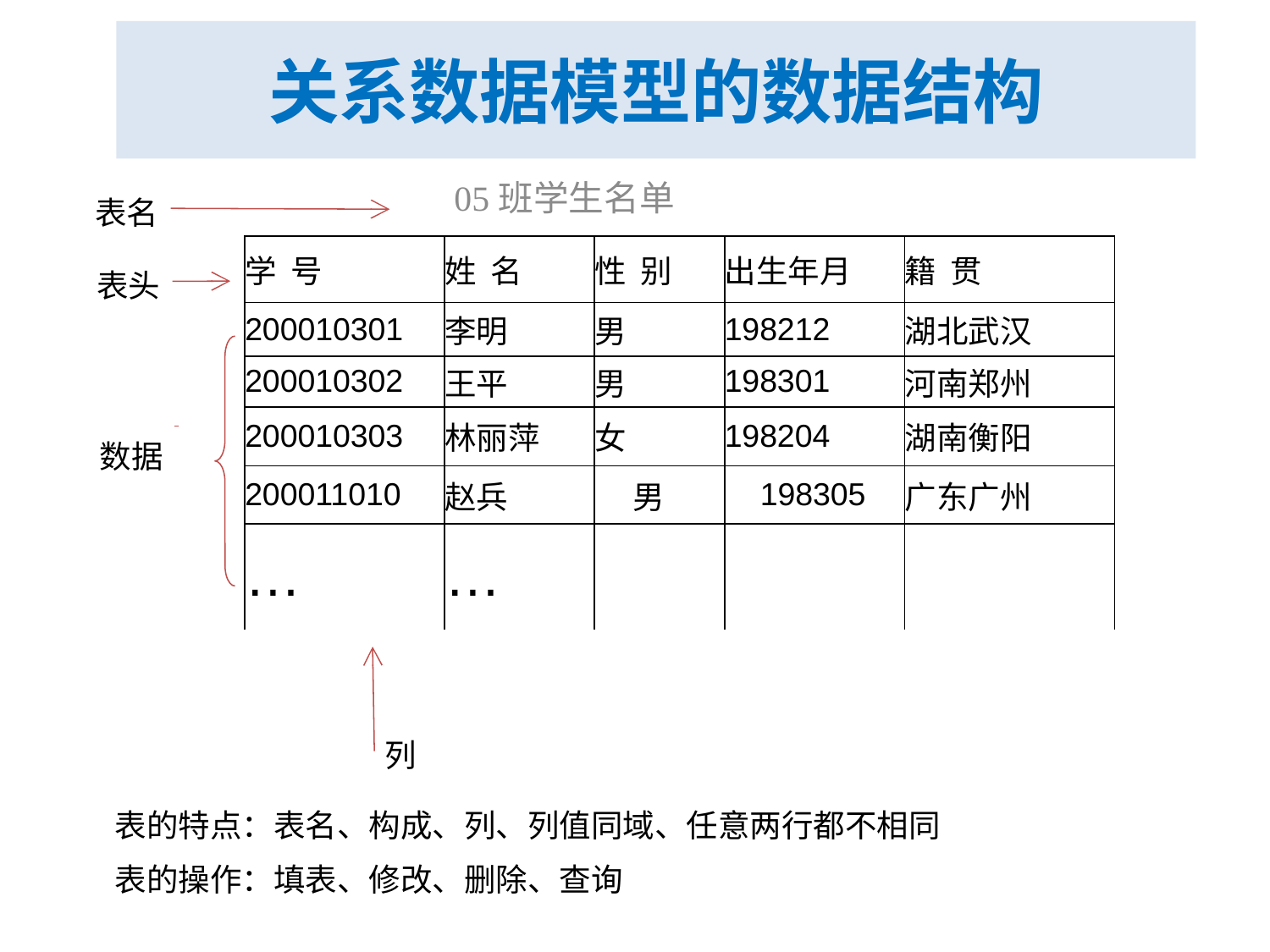

# 关系数据模型的数据结构
                           05班学生名单
表名
| 学 号 | 姓 名 | 性 别 | 出生年月 | 籍 贯 |
| --- | --- | --- | --- | --- |
| 200010301 | 李明 | 男 | 198212 | 湖北武汉 |
| 200010302 | 王平 | 男 | 198301 | 河南郑州 |
| 200010303 | 林丽萍 | 女 | 198204 | 湖南衡阳 |
| 200011010 | 赵兵 | 男 | 198305 | 广东广州 |
| … | … |  |  |  |
表头

数据
列
表的特点：表名、构成、列、列值同域、任意两行都不相同
表的操作：填表、修改、删除、查询